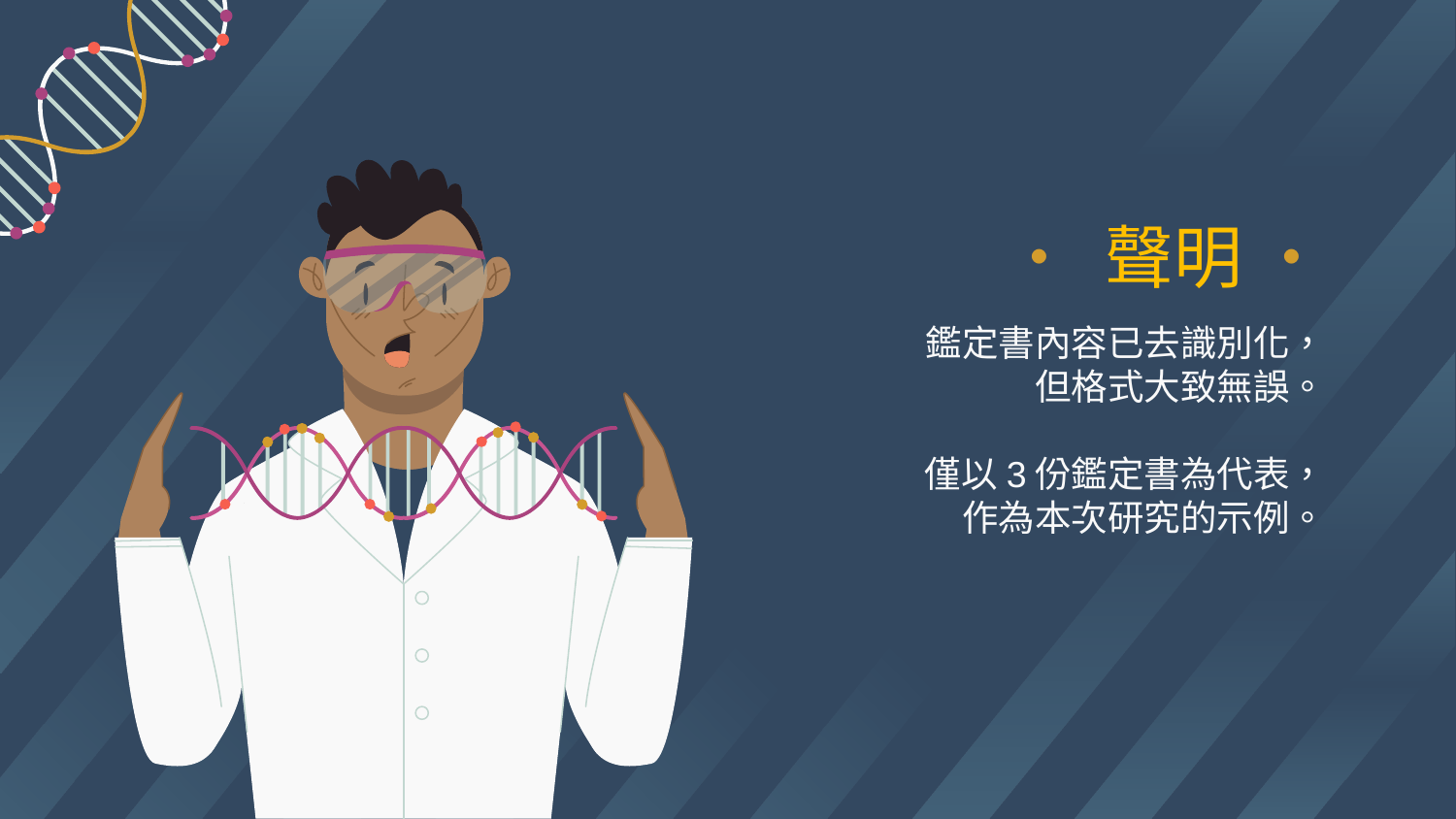

# • 聲明 •
鑑定書內容已去識別化，
但格式大致無誤。

僅以3份鑑定書為代表，
作為本次研究的示例。